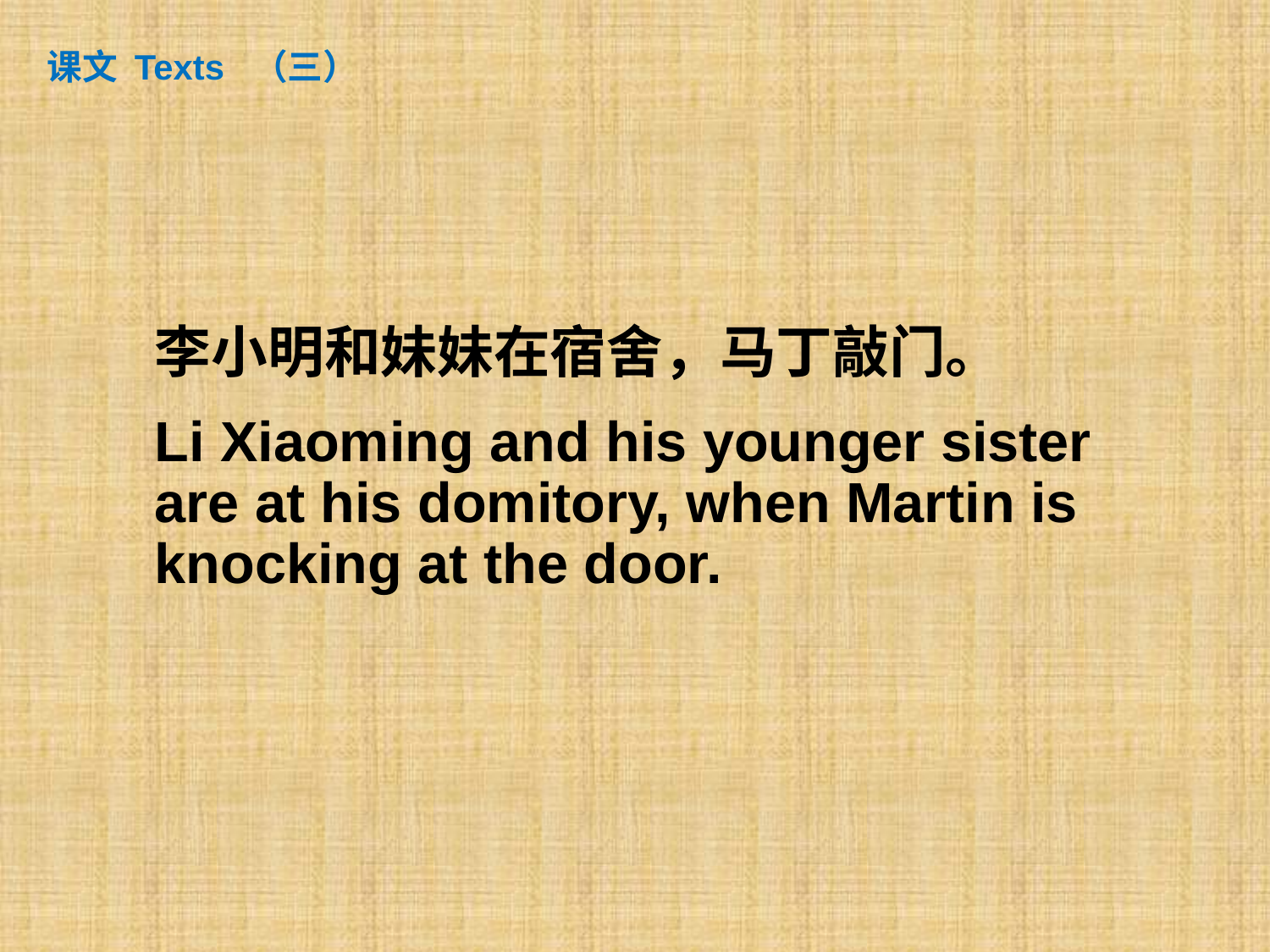

课文 Texts  （三）
李小明和妹妹在宿舍，马丁敲门。
Li Xiaoming and his younger sister are at his domitory, when Martin is knocking at the door.